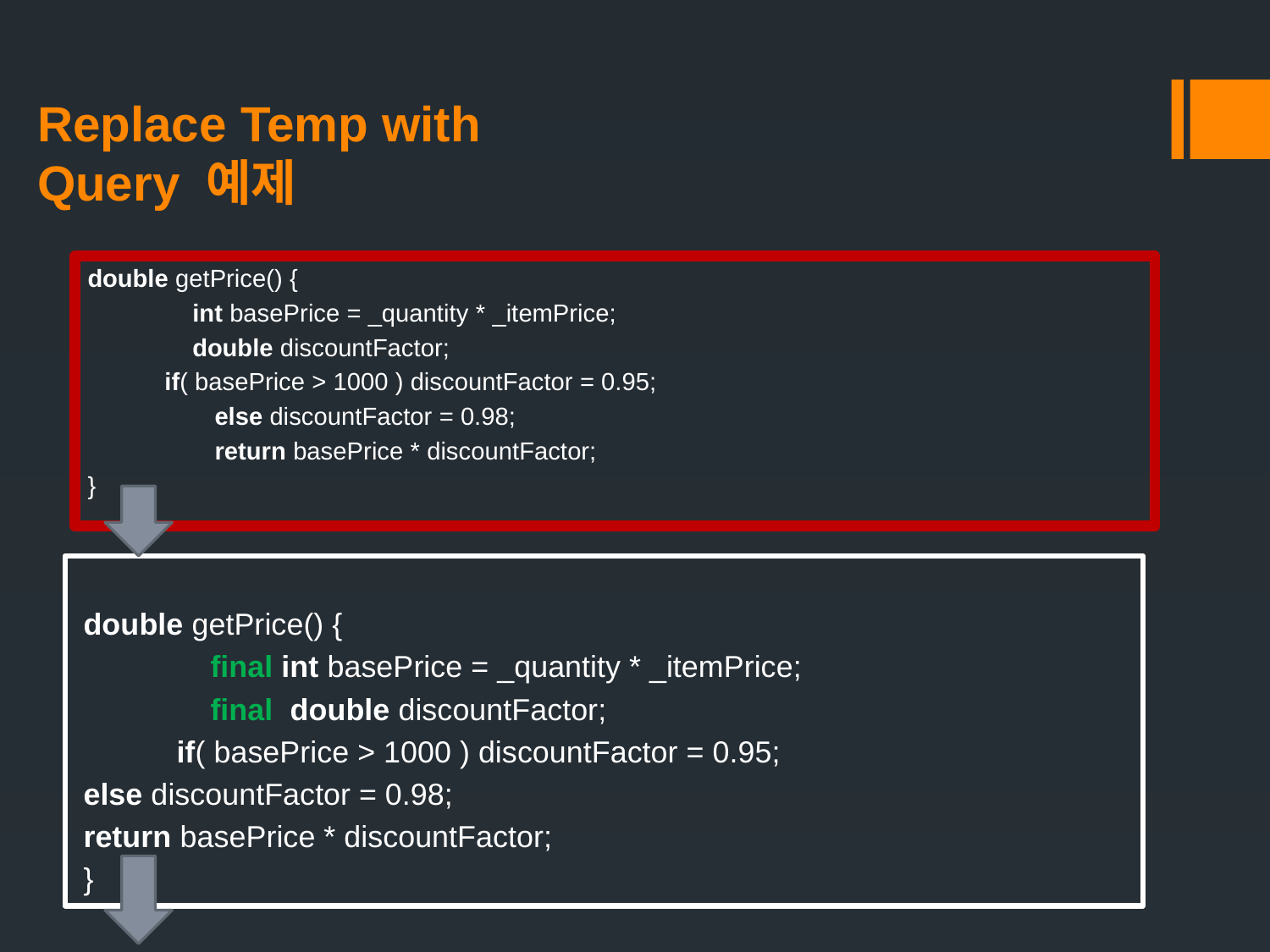

# Replace Temp with Query 예제
double getPrice() {
               int basePrice = _quantity * _itemPrice;
               double discountFactor;
           if( basePrice > 1000 ) discountFactor = 0.95;
	else discountFactor = 0.98;
	return basePrice * discountFactor;
}

double getPrice() {
               final int basePrice = _quantity * _itemPrice;
               final  double discountFactor;
           if( basePrice > 1000 ) discountFactor = 0.95;
	else discountFactor = 0.98;
	return basePrice * discountFactor;
}